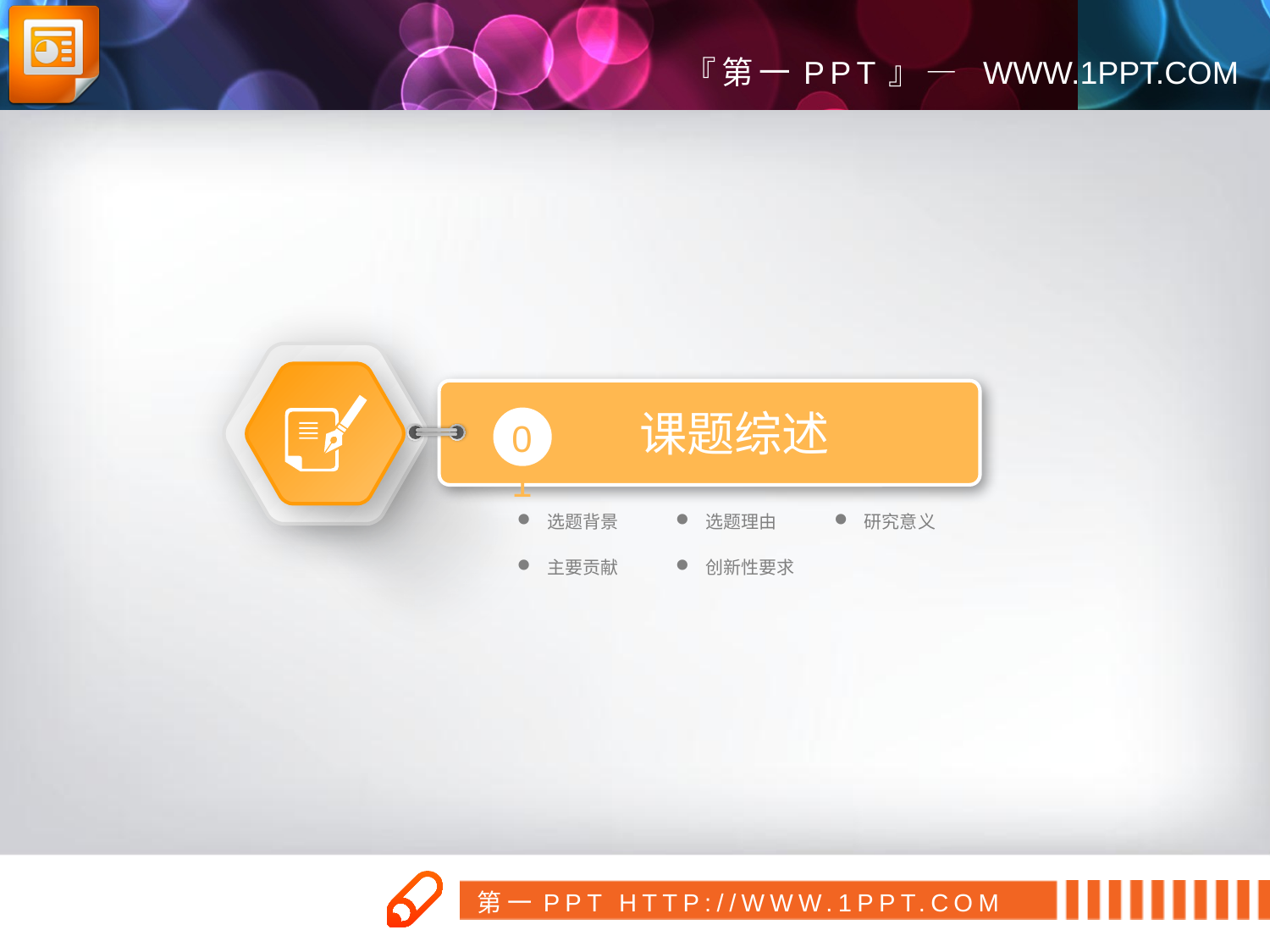

课题综述

01

研究意义
选题背景
选题理由
创新性要求
主要贡献